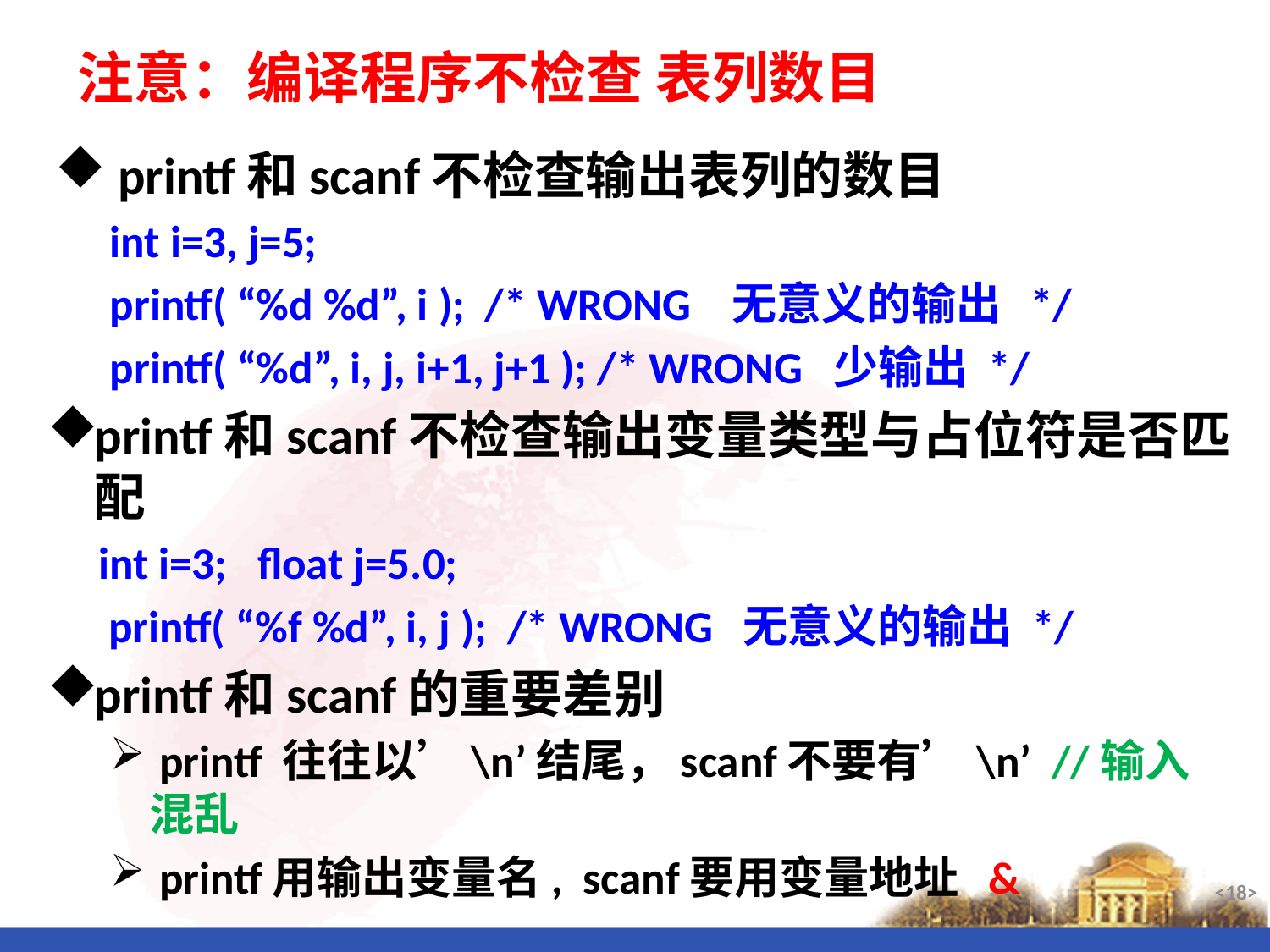

# 注意：编译程序不检查 表列数目
printf和scanf不检查输出表列的数目
int i=3, j=5;
printf( “%d %d”, i );  /* WRONG   无意义的输出  */
printf( “%d”, i, j, i+1, j+1 ); /* WRONG  少输出 */
printf和scanf不检查输出变量类型与占位符是否匹配
     int i=3;   float j=5.0;
      printf( “%f %d”, i, j );  /* WRONG  无意义的输出 */
printf和scanf的重要差别
 printf 往往以’\n’结尾，scanf不要有’\n’  //输入混乱
 printf用输出变量名,  scanf要用变量地址  &
<18>